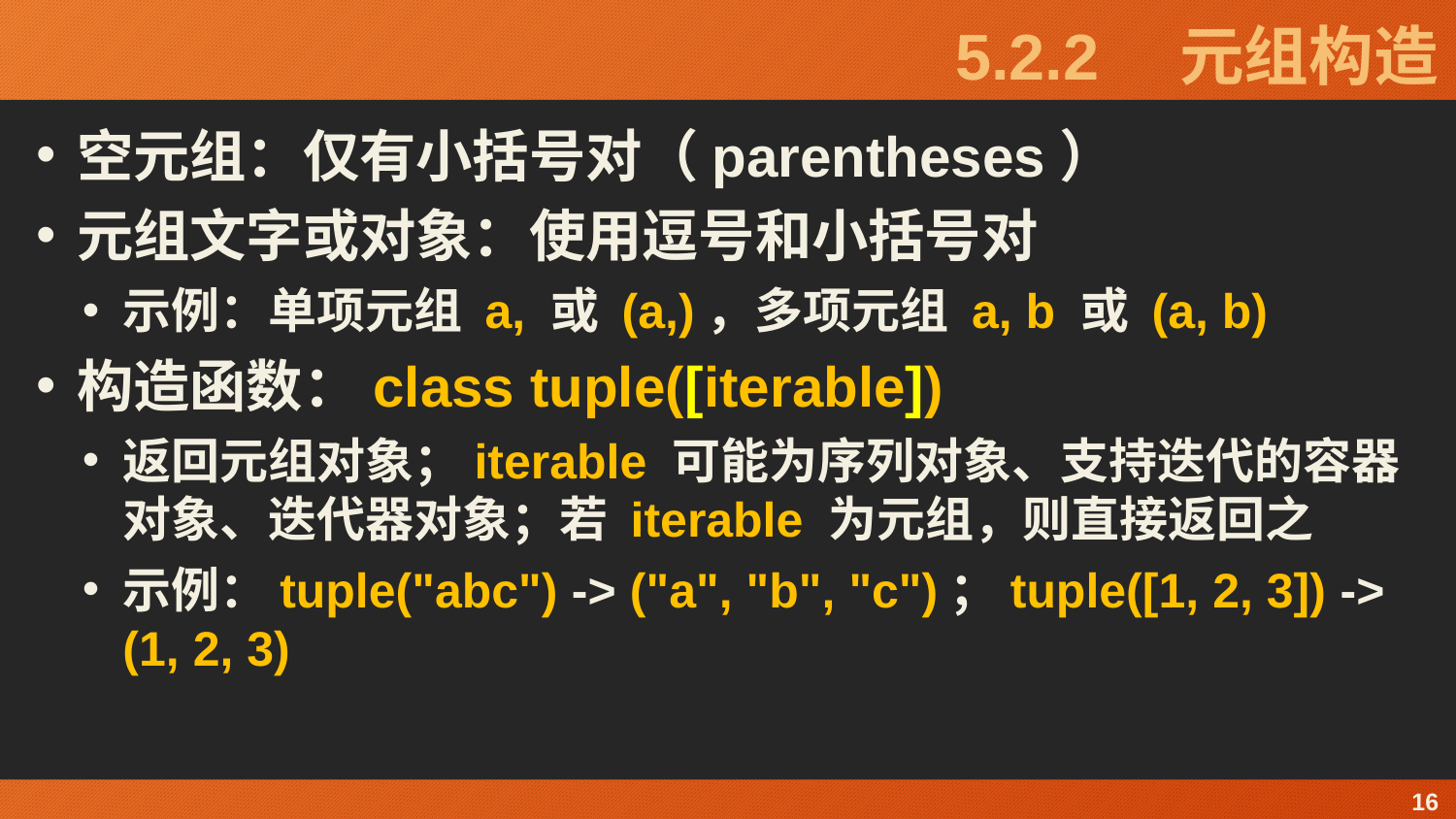

# 5.2.2　元组构造
空元组：仅有小括号对（parentheses）
元组文字或对象：使用逗号和小括号对
示例：单项元组 a, 或 (a,)，多项元组 a, b 或 (a, b)
构造函数：class tuple([iterable])
返回元组对象；iterable 可能为序列对象、支持迭代的容器对象、迭代器对象；若 iterable 为元组，则直接返回之
示例：tuple("abc") -> ("a", "b", "c")；tuple([1, 2, 3]) -> (1, 2, 3)
16